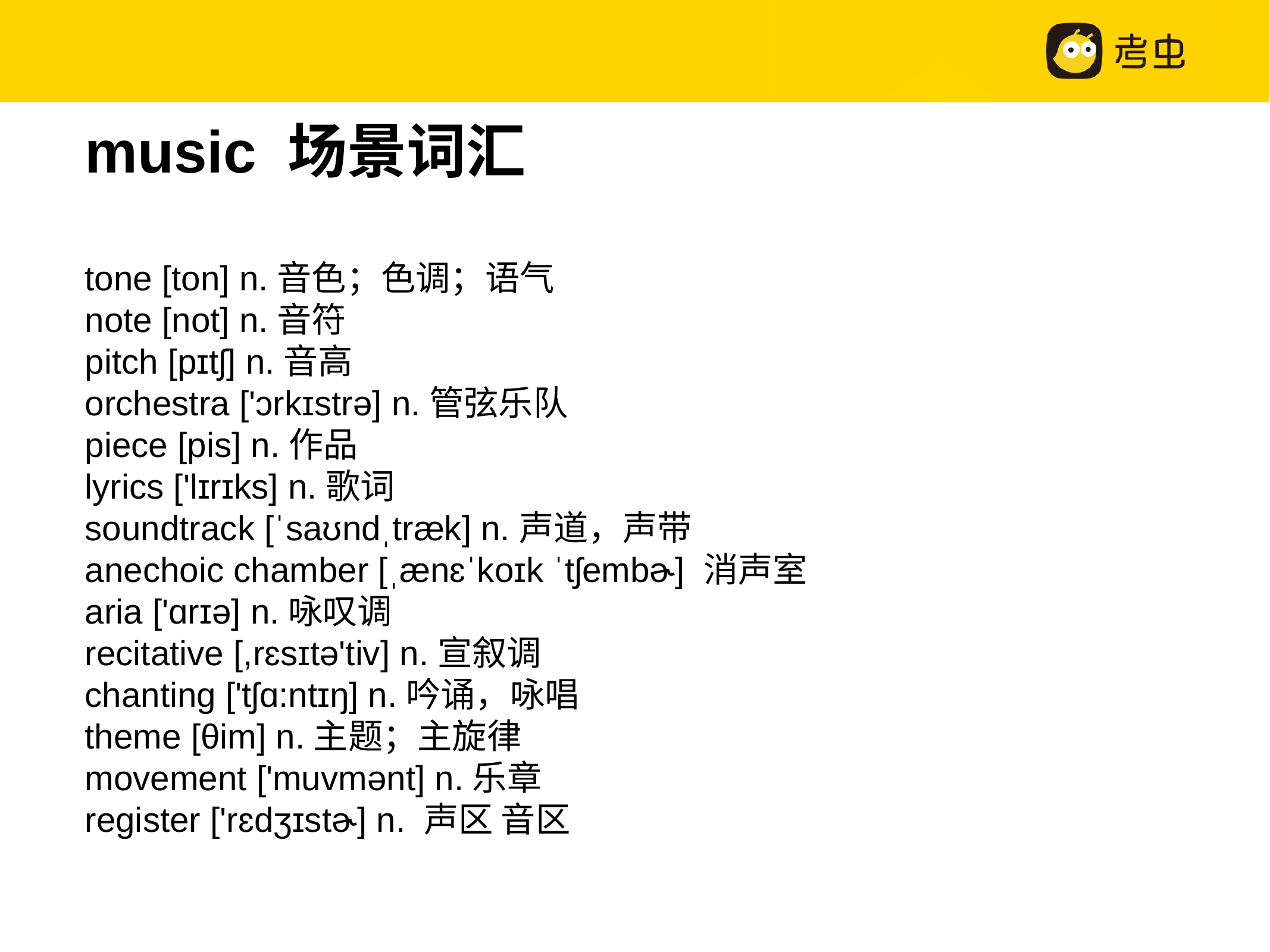

music 场景词汇

tone [ton] n.音色；色调；语气
note [not] n.音符
pitch [pɪtʃ] n.音高
orchestra ['ɔrkɪstrə] n.管弦乐队
piece [pis] n.作品
lyrics ['lɪrɪks] n.歌词
soundtrack [ˈsaʊndˌtræk] n.声道，声带
anechoic chamber [ˌænɛˈkoɪk ˈtʃembɚ] 消声室
aria ['ɑrɪə] n.咏叹调
recitative [,rɛsɪtə'tiv] n.宣叙调
chanting ['tʃɑ:ntɪŋ] n.吟诵，咏唱
theme [θim] n.主题；主旋律
movement ['muvmənt] n.乐章
register ['rɛdʒɪstɚ] n. 声区 音区